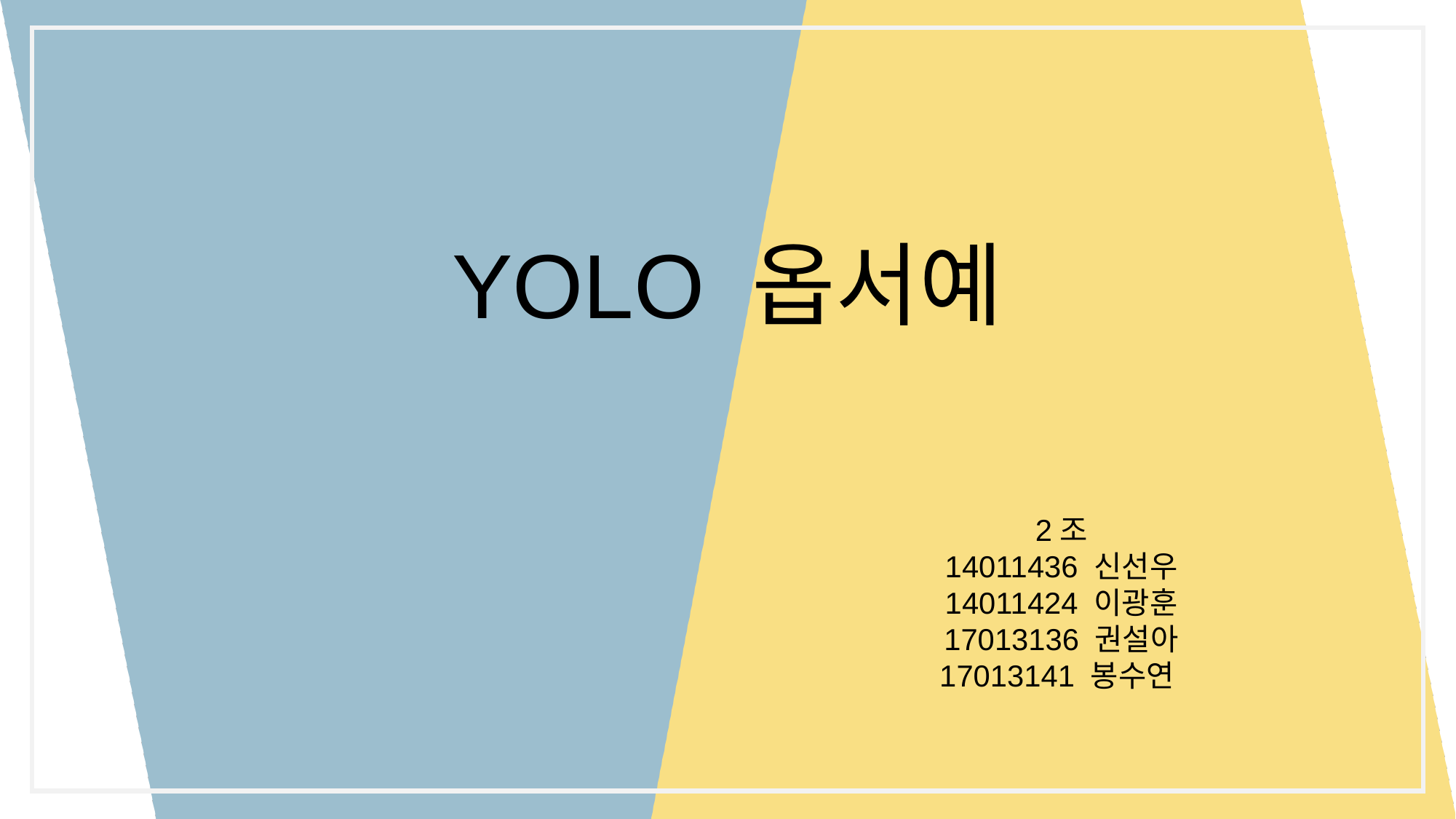

YOLO 옵서예
2조
14011436 신선우
14011424 이광훈
17013136 권설아
17013141 봉수연